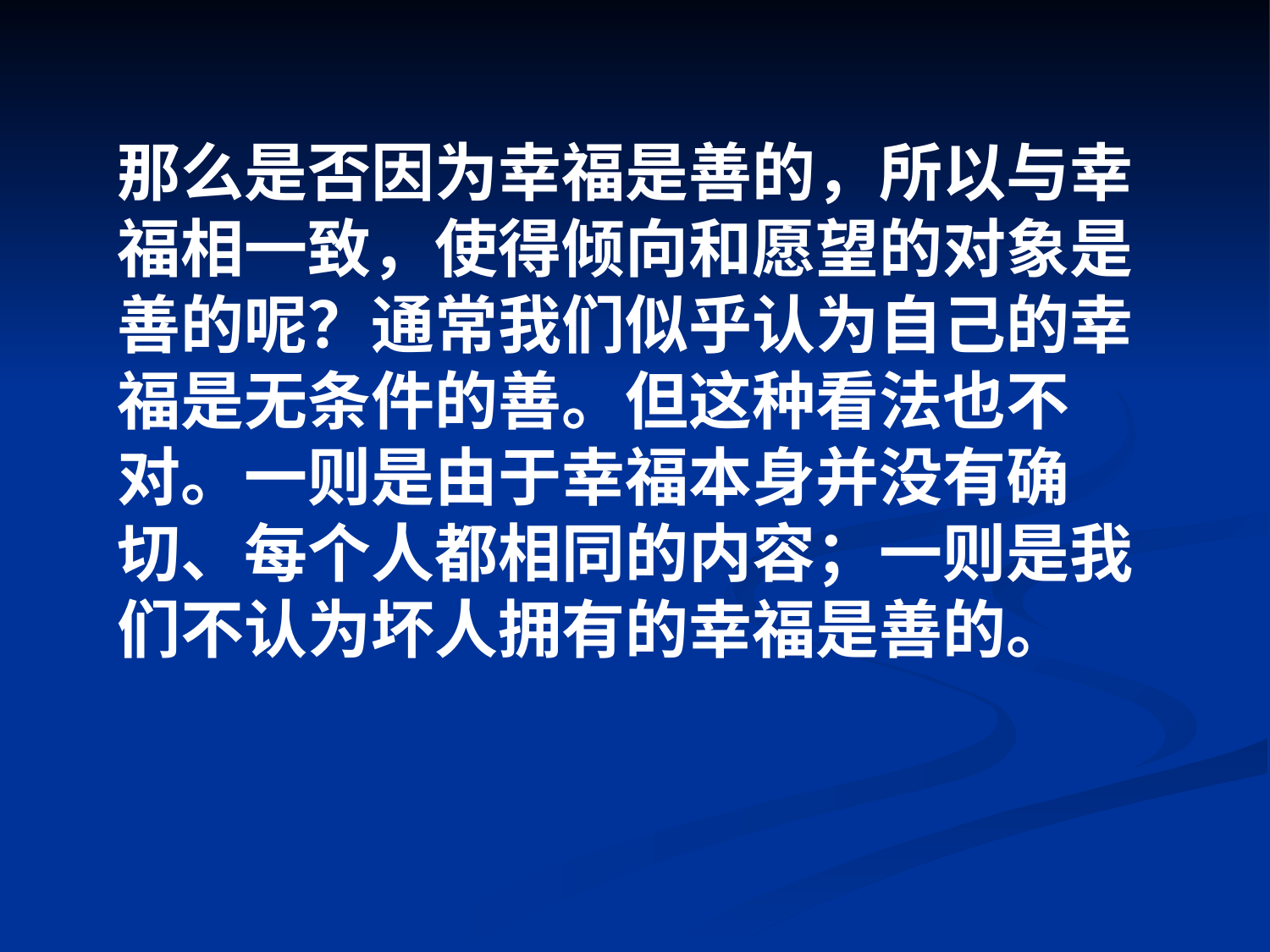

那么是否因为幸福是善的，所以与幸福相一致，使得倾向和愿望的对象是善的呢？通常我们似乎认为自己的幸福是无条件的善。但这种看法也不对。一则是由于幸福本身并没有确切、每个人都相同的内容；一则是我们不认为坏人拥有的幸福是善的。